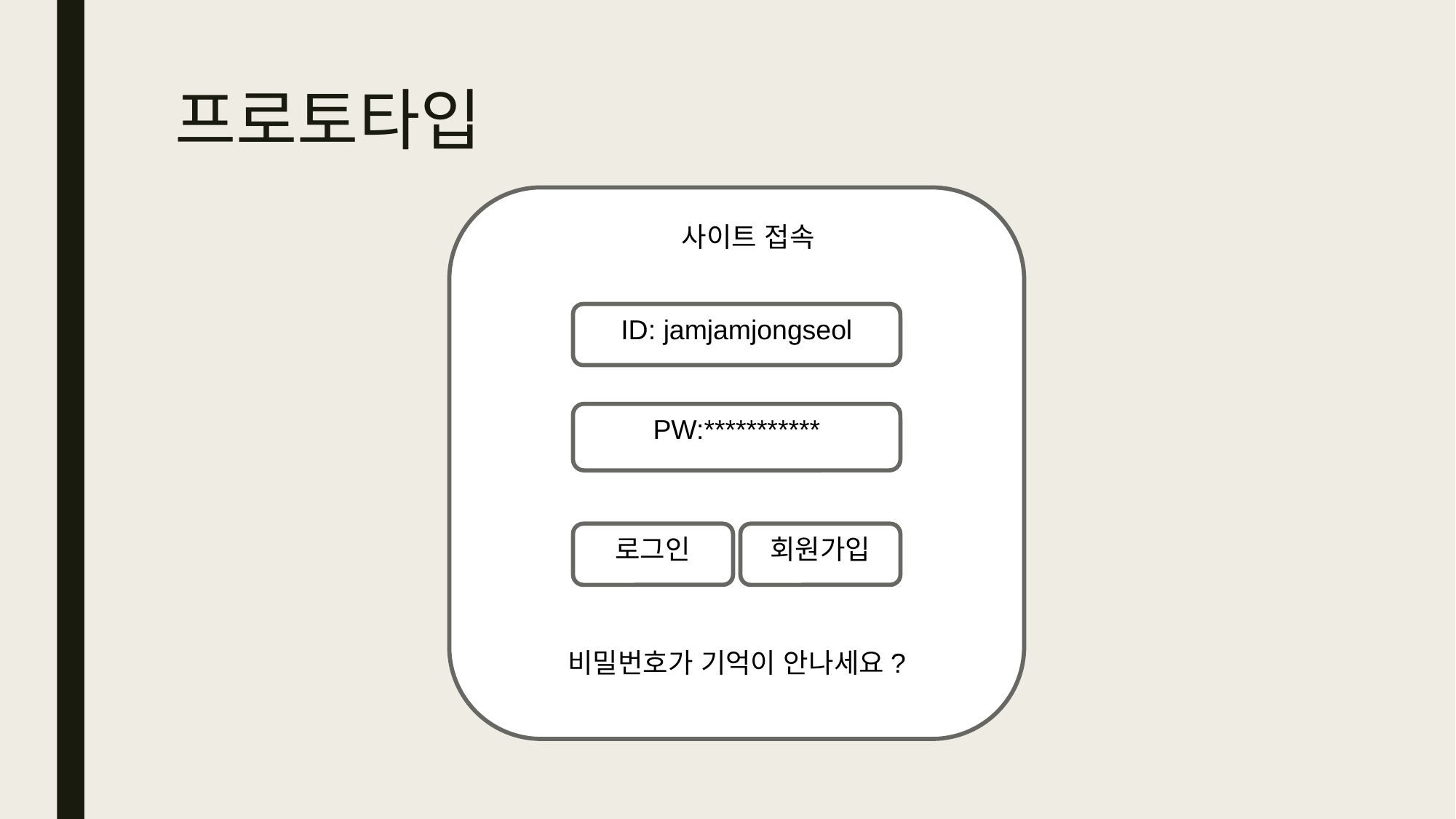

# 프로토타입
F사이트 접속

비밀번호가 기억이 안나세요?
ID: jamjamjongseol

PW:***********
로그인

회원가입